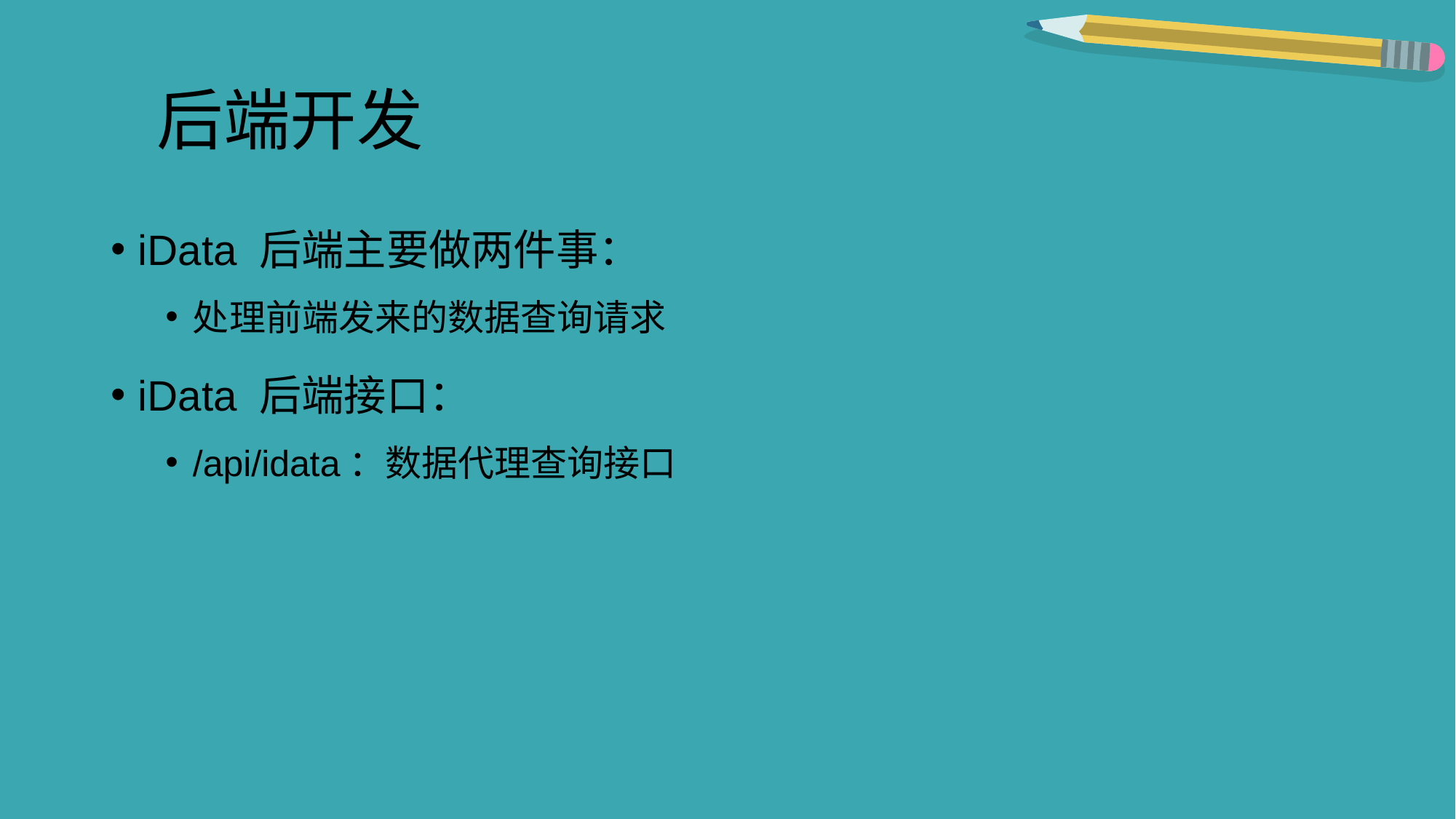

# 后端开发
iData 后端主要做两件事：
处理前端发来的数据查询请求
iData 后端接口：
/api/idata：数据代理查询接口